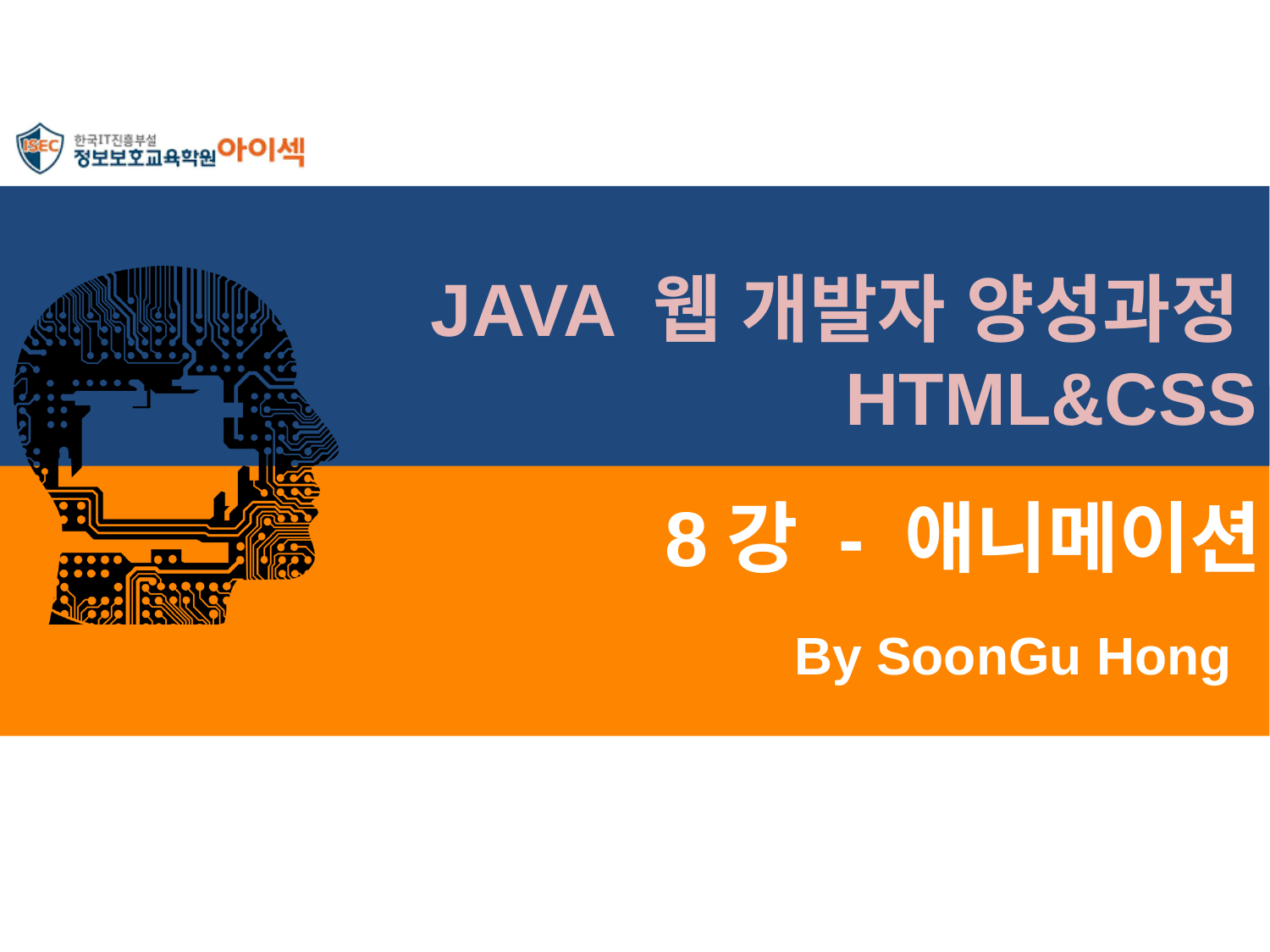

JAVA 웹 개발자 양성과정HTML&CSS
# 8강 - 애니메이션
By SoonGu Hong